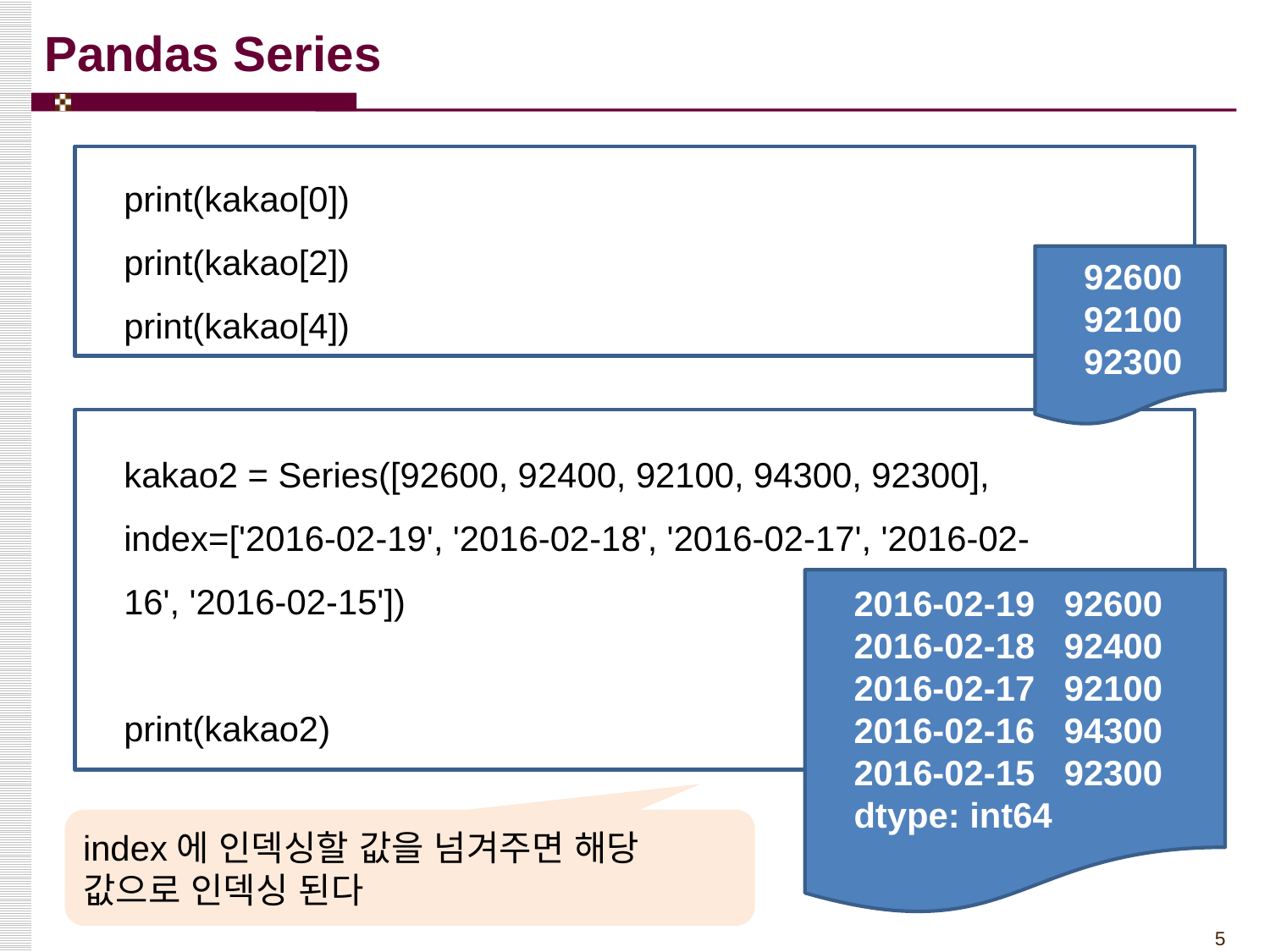

# Pandas Series
print(kakao[0])
print(kakao[2])
print(kakao[4])
92600 92100 92300
kakao2 = Series([92600, 92400, 92100, 94300, 92300], 	index=['2016-02-19', '2016-02-18', '2016-02-17', '2016-02-	16', '2016-02-15'])

print(kakao2)
2016-02-19   92600
2016-02-18   92400
2016-02-17   92100
2016-02-16   94300
2016-02-15   92300
dtype: int64
index에 인덱싱할 값을 넘겨주면 해당 값으로 인덱싱 된다